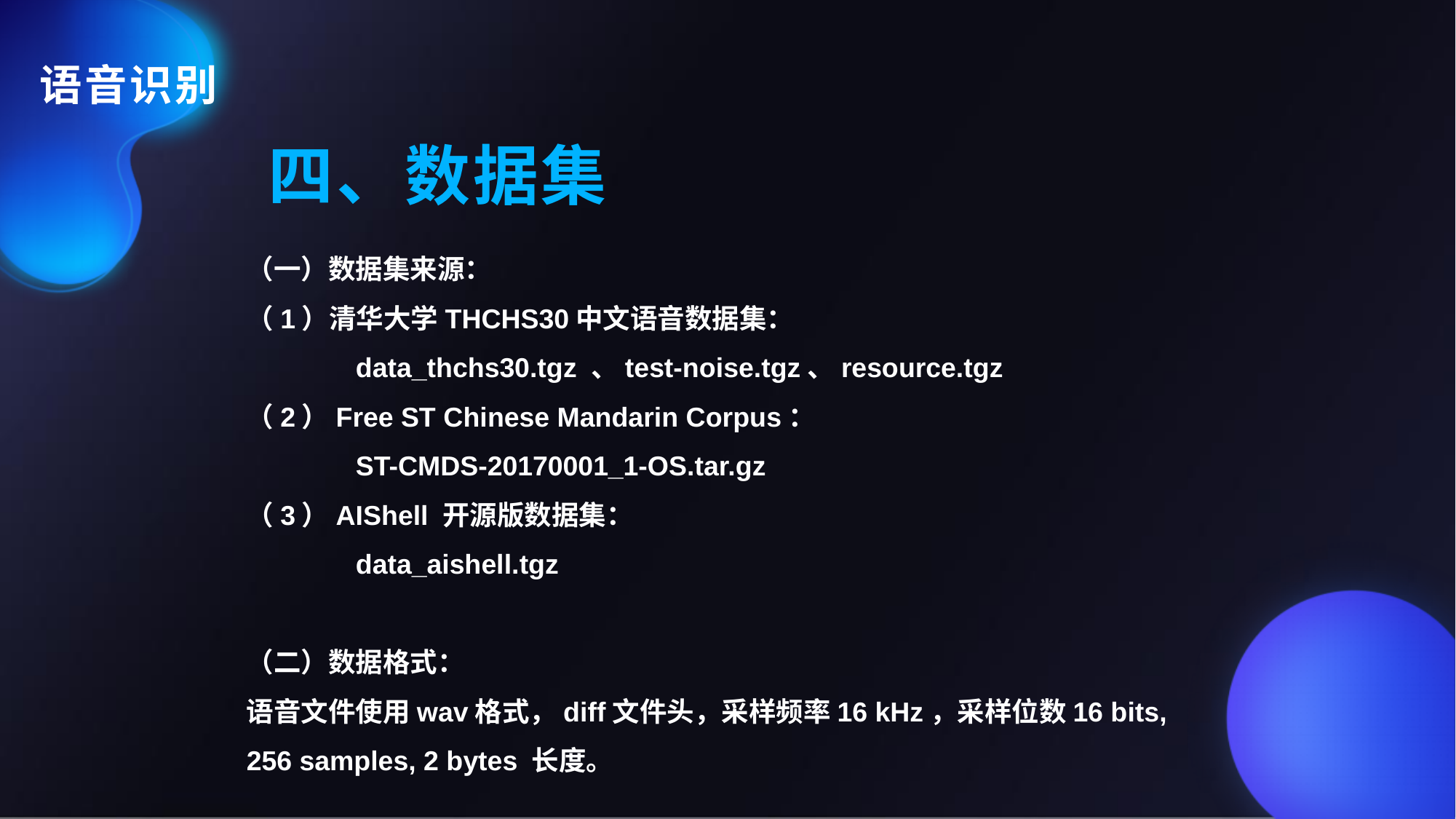

语音识别
四、数据集
（一）数据集来源：
（1）清华大学THCHS30中文语音数据集：
	data_thchs30.tgz 、test-noise.tgz、resource.tgz
（2）Free ST Chinese Mandarin Corpus：
	ST-CMDS-20170001_1-OS.tar.gz
（3）AIShell 开源版数据集：
	data_aishell.tgz

（二）数据格式：
语音文件使用wav格式，diff文件头，采样频率16 kHz，采样位数16 bits, 256 samples, 2 bytes 长度。